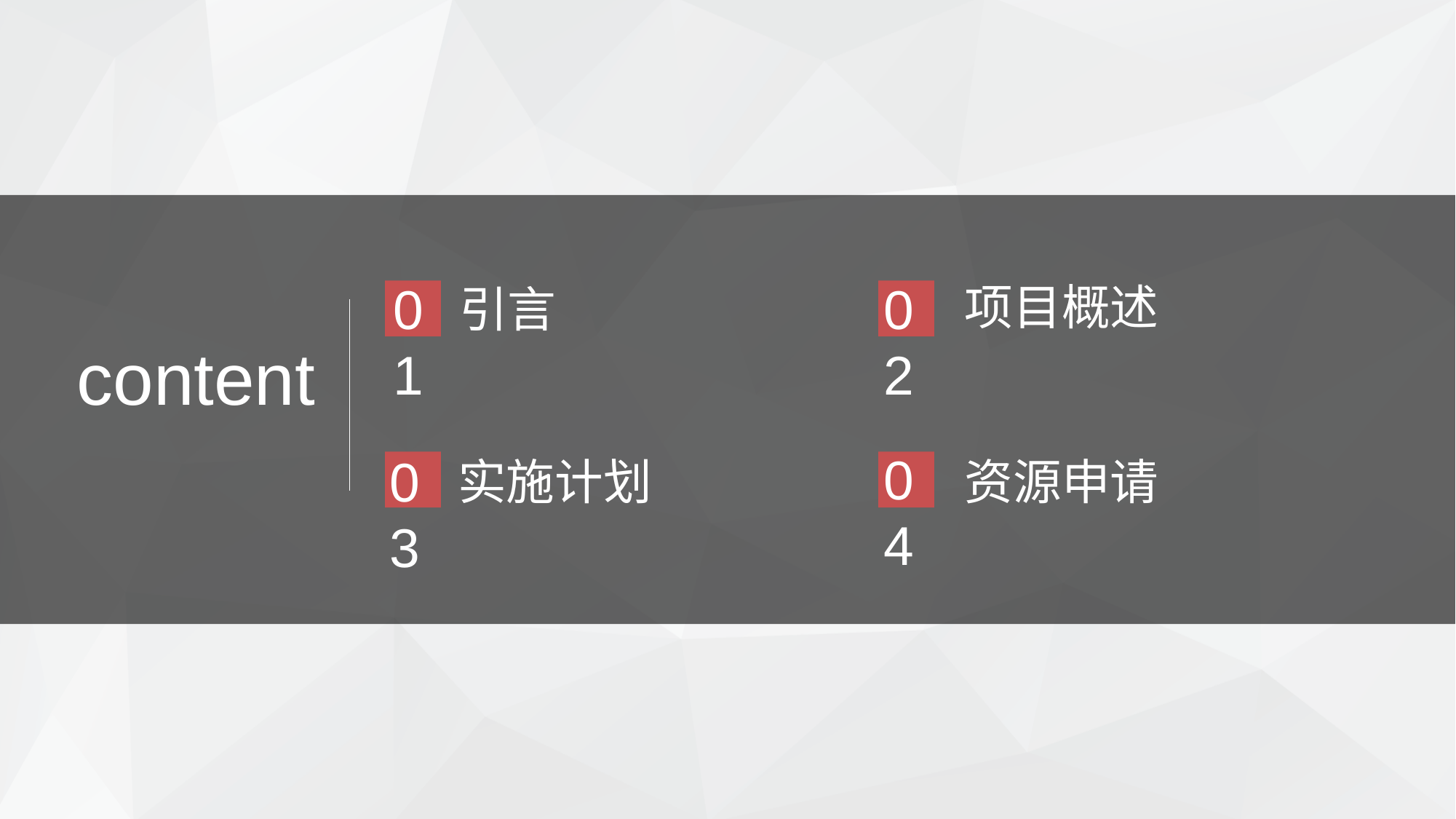

02

01

项目概述
引言
content
04

03

实施计划
资源申请